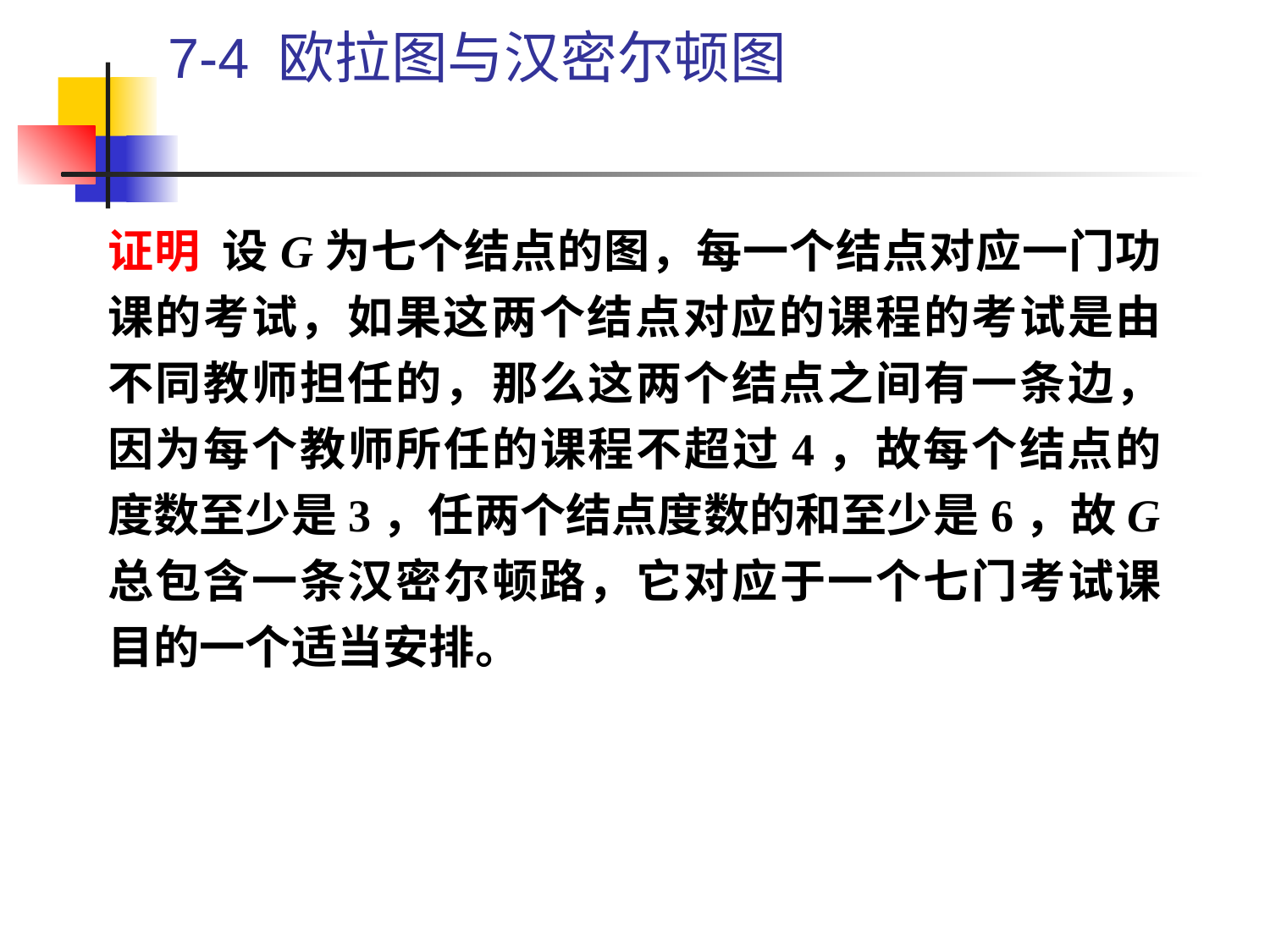

# 7-4 欧拉图与汉密尔顿图
证明  设G为七个结点的图，每一个结点对应一门功课的考试，如果这两个结点对应的课程的考试是由不同教师担任的，那么这两个结点之间有一条边，因为每个教师所任的课程不超过4，故每个结点的度数至少是3，任两个结点度数的和至少是6，故G总包含一条汉密尔顿路，它对应于一个七门考试课目的一个适当安排。